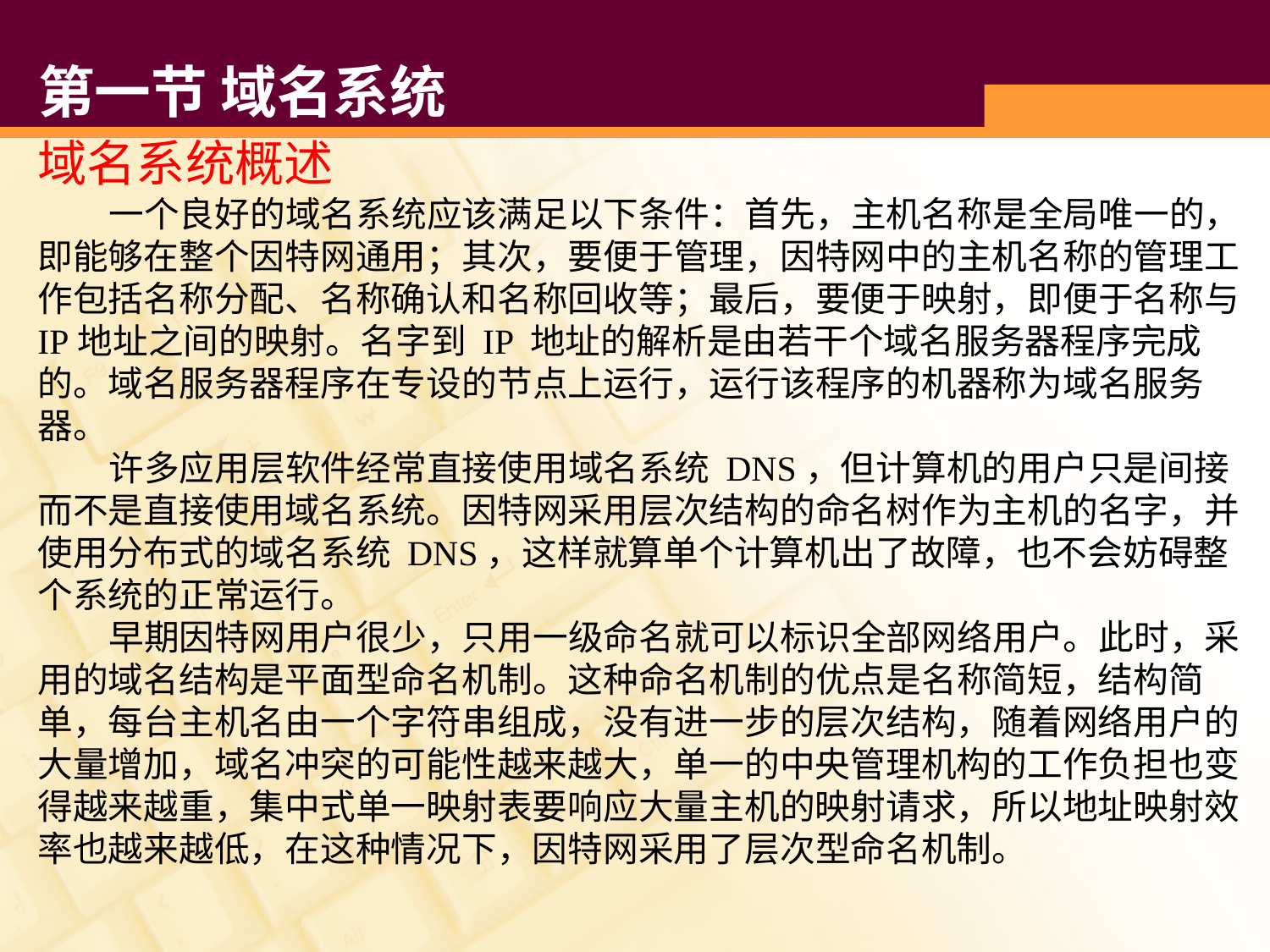

# 第一节 域名系统
域名系统概述
        一个良好的域名系统应该满足以下条件：首先，主机名称是全局唯一的，即能够在整个因特网通用；其次，要便于管理，因特网中的主机名称的管理工作包括名称分配、名称确认和名称回收等；最后，要便于映射，即便于名称与IP地址之间的映射。名字到 IP 地址的解析是由若干个域名服务器程序完成的。域名服务器程序在专设的节点上运行，运行该程序的机器称为域名服务器。
        许多应用层软件经常直接使用域名系统 DNS，但计算机的用户只是间接而不是直接使用域名系统。因特网采用层次结构的命名树作为主机的名字，并使用分布式的域名系统 DNS，这样就算单个计算机出了故障，也不会妨碍整个系统的正常运行。
        早期因特网用户很少，只用一级命名就可以标识全部网络用户。此时，采用的域名结构是平面型命名机制。这种命名机制的优点是名称简短，结构简单，每台主机名由一个字符串组成，没有进一步的层次结构，随着网络用户的大量增加，域名冲突的可能性越来越大，单一的中央管理机构的工作负担也变得越来越重，集中式单一映射表要响应大量主机的映射请求，所以地址映射效率也越来越低，在这种情况下，因特网采用了层次型命名机制。